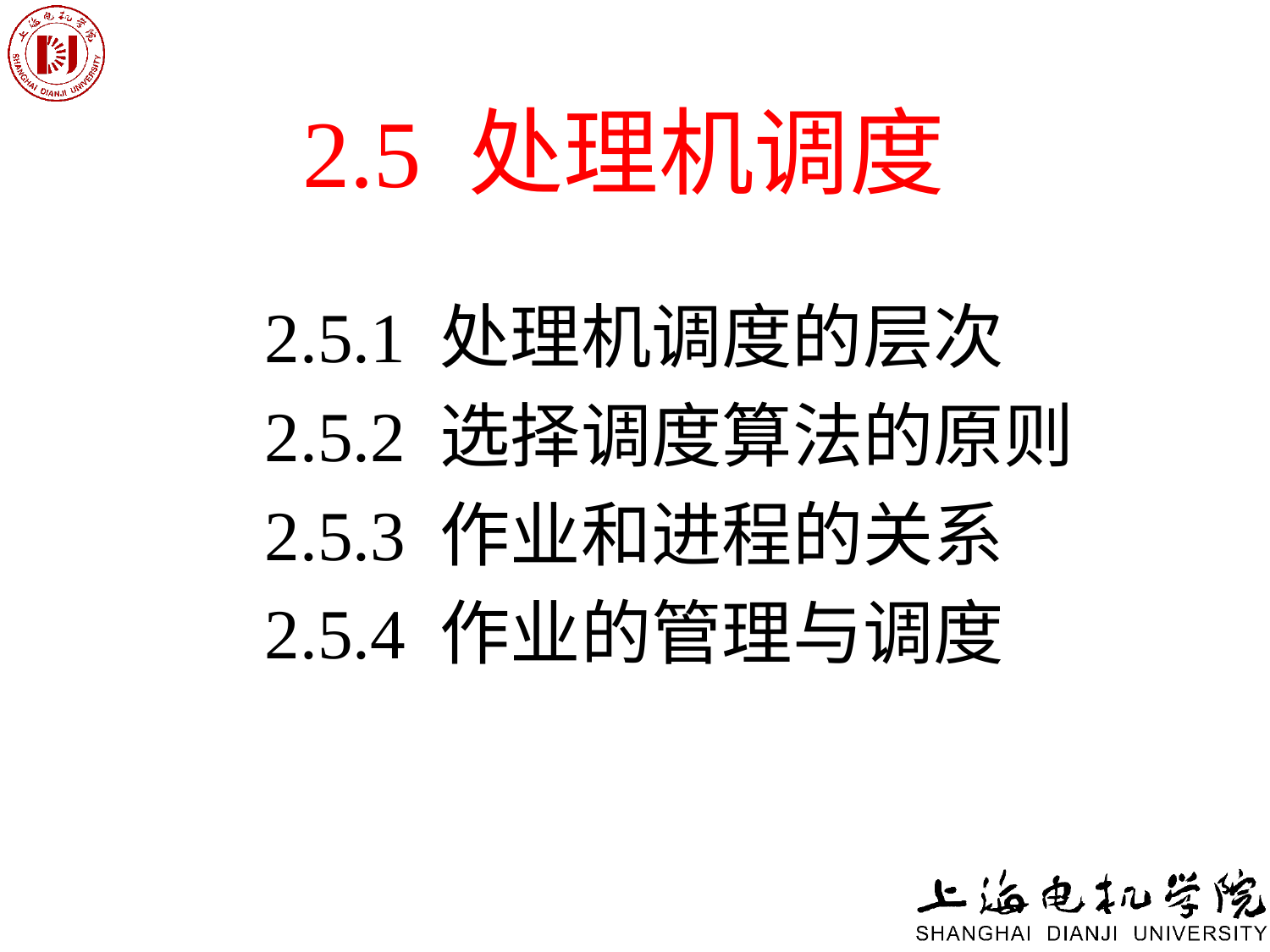

# 2.5 处理机调度
2.5.1 处理机调度的层次
2.5.2 选择调度算法的原则
2.5.3 作业和进程的关系
2.5.4 作业的管理与调度